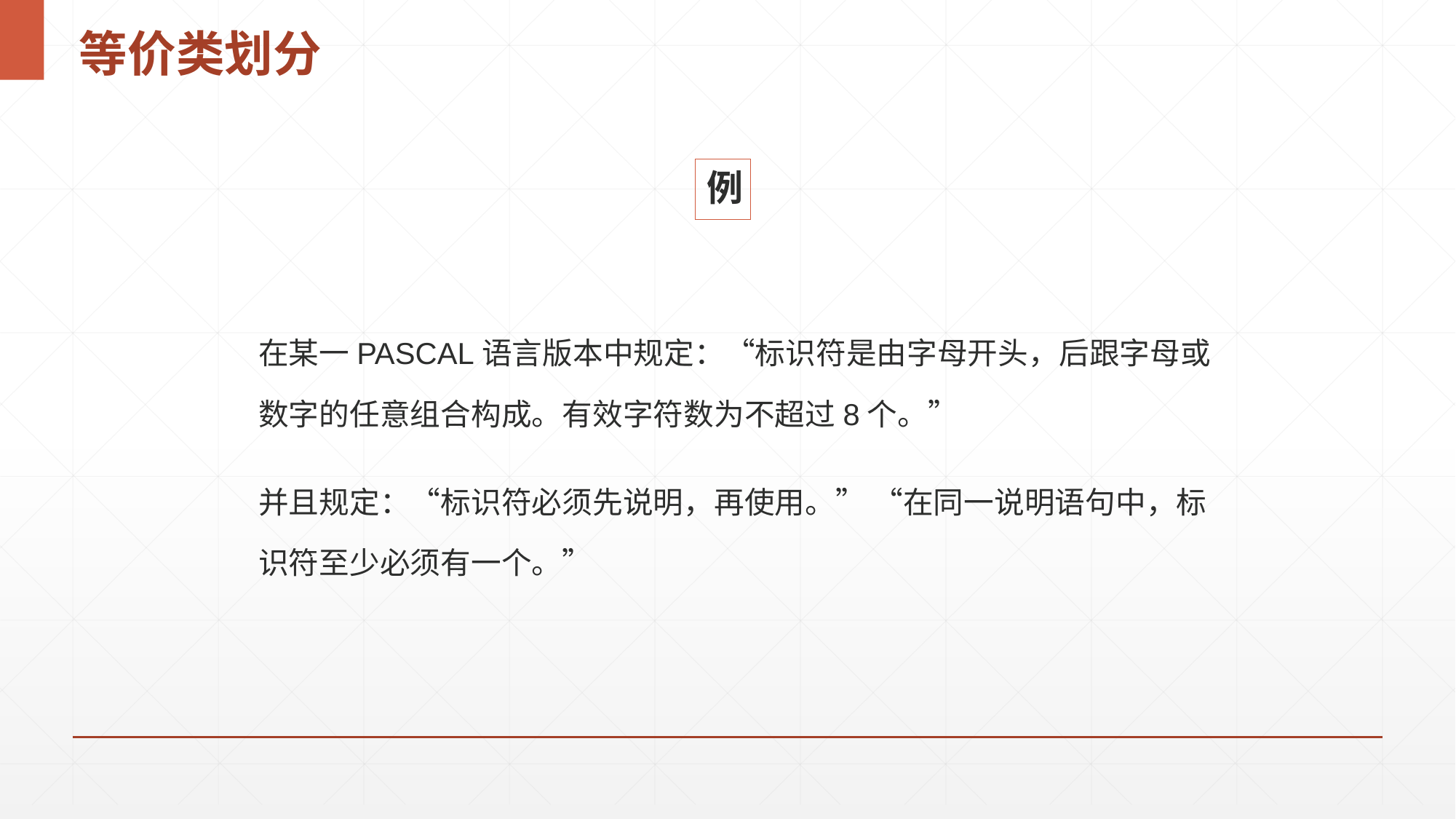

# 等价类划分
例
在某一PASCAL语言版本中规定：“标识符是由字母开头，后跟字母或数字的任意组合构成。有效字符数为不超过8个。”
并且规定：“标识符必须先说明，再使用。” “在同一说明语句中，标识符至少必须有一个。”